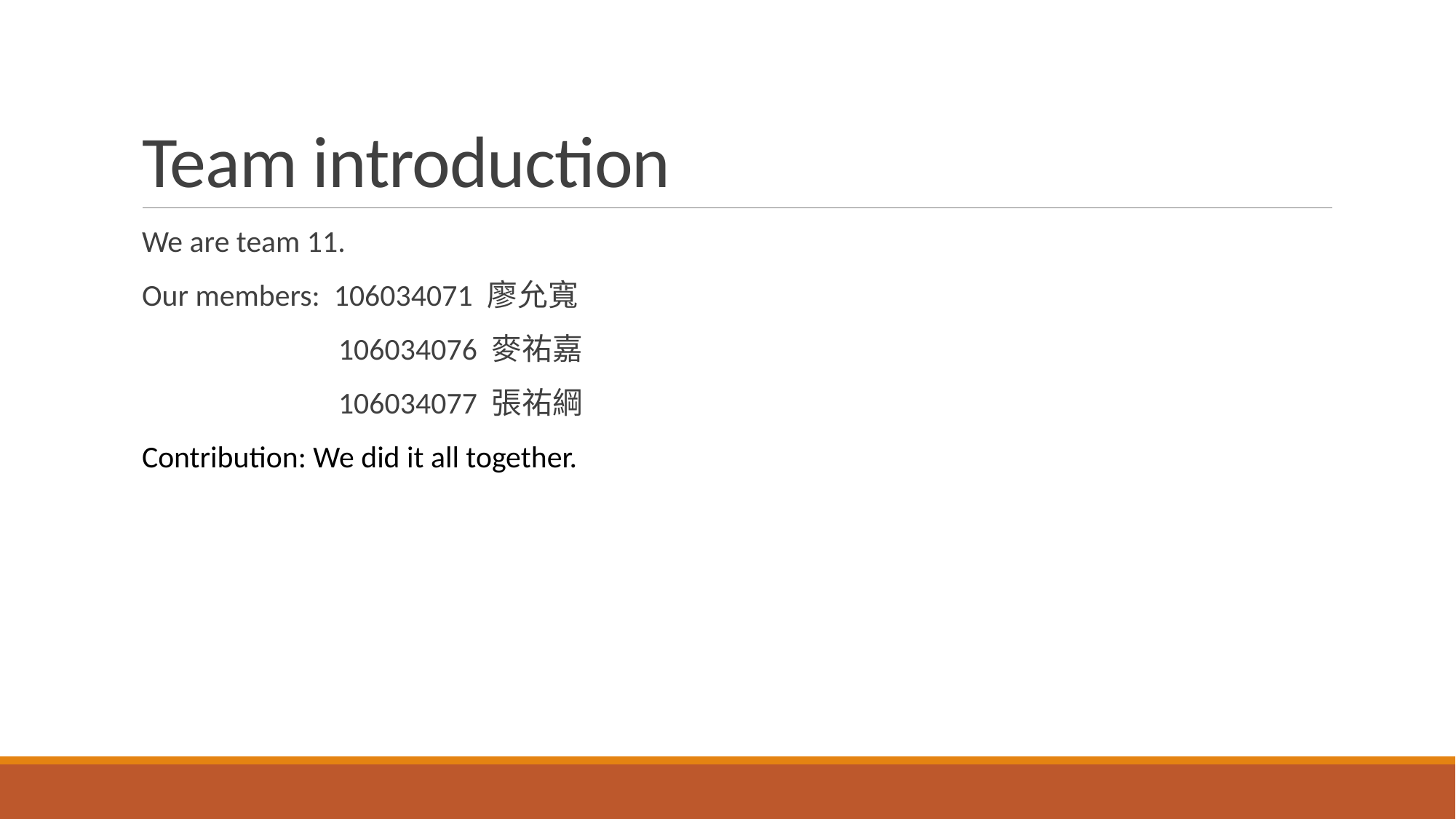

# Team introduction
We are team 11.
Our members:  106034071 廖允寬
                              106034076 麥祐嘉
                              106034077 張祐綱
Contribution: We did it all together.